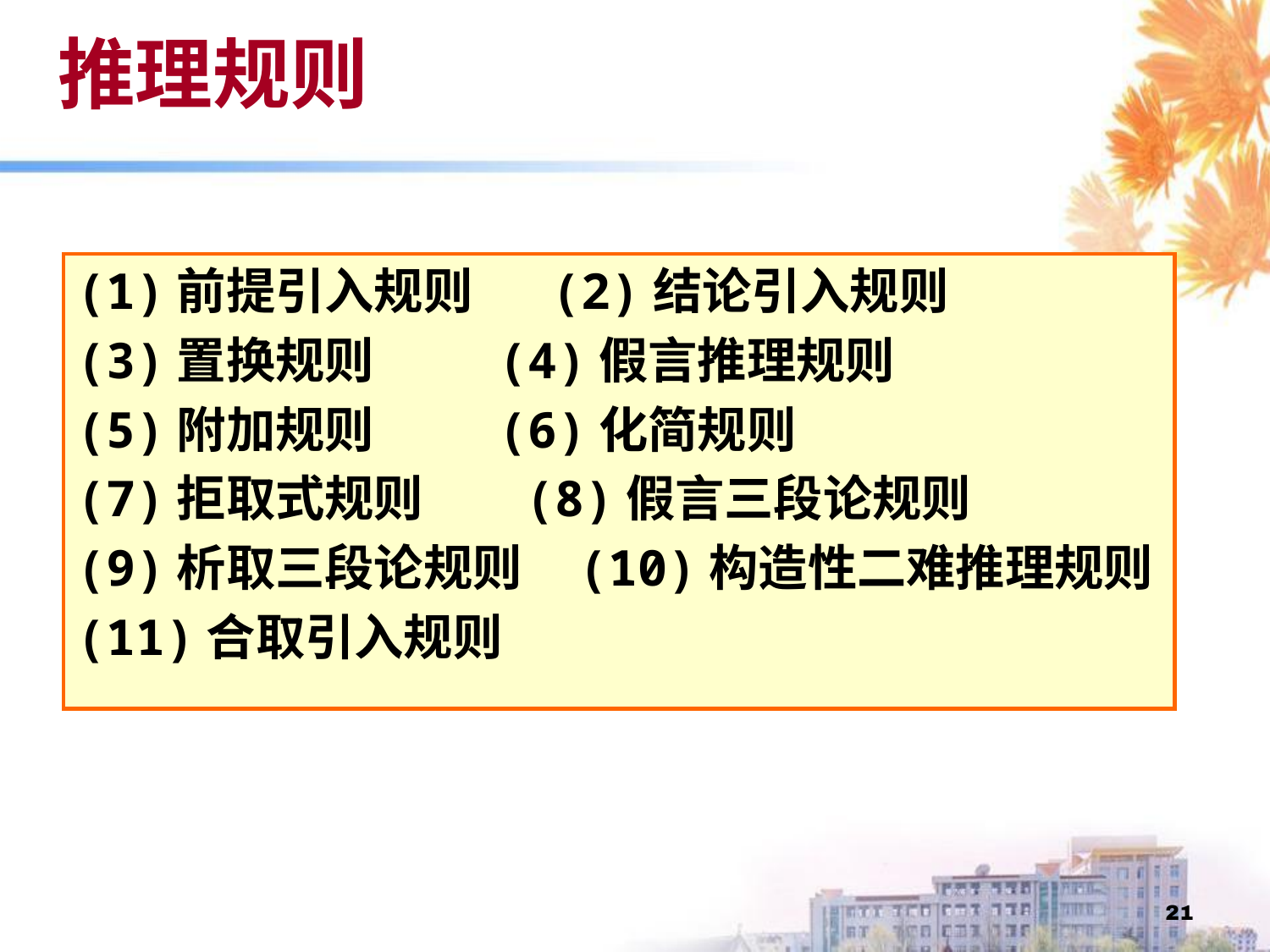

# 推理规则
(1)前提引入规则      (2)结论引入规则
(3)置换规则          (4)假言推理规则
(5)附加规则          (6)化简规则
(7)拒取式规则        (8)假言三段论规则
(9)析取三段论规则    (10)构造性二难推理规则
(11)合取引入规则
21